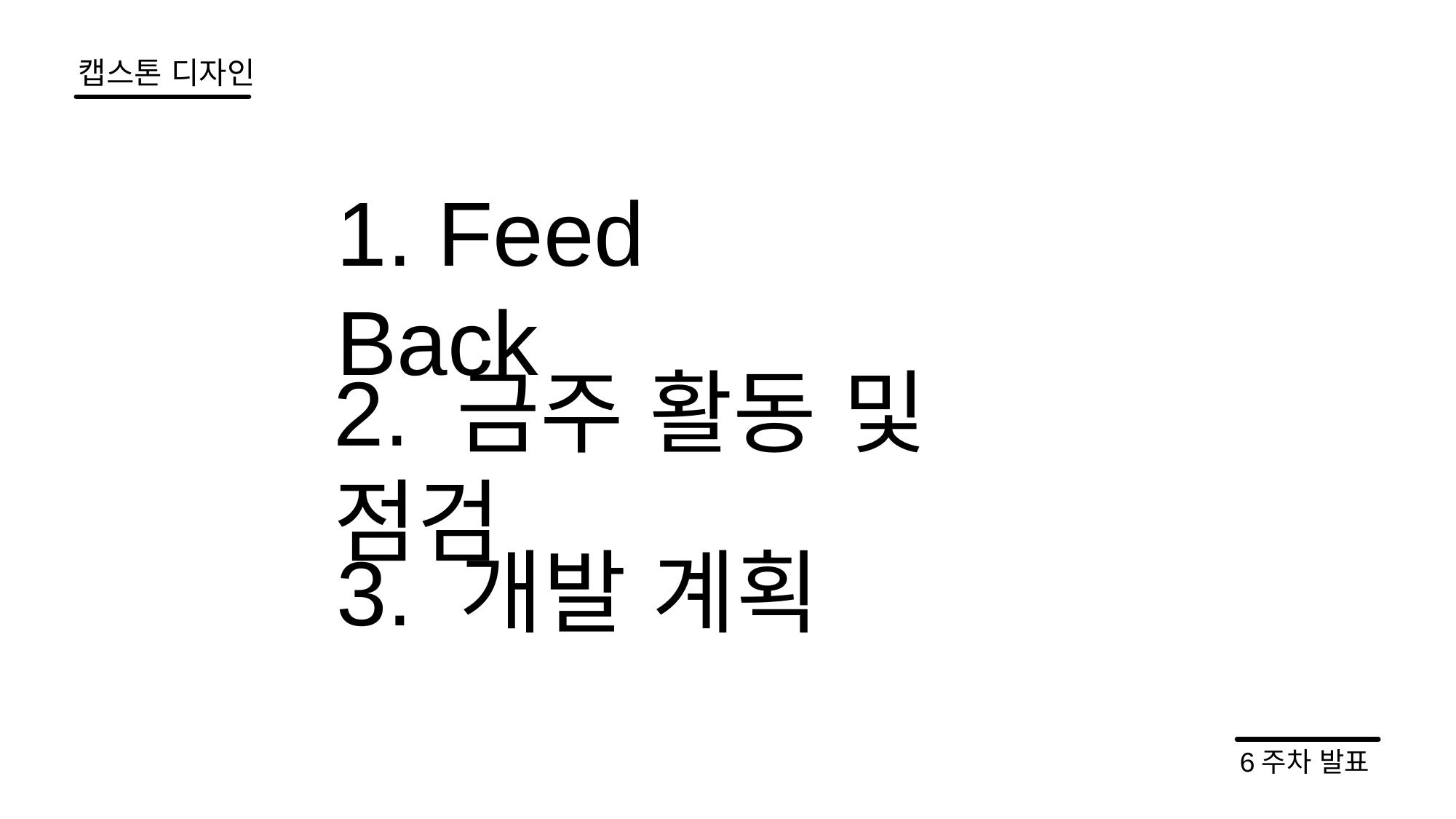

캡스톤 디자인
1. Feed Back
2. 금주 활동 및 점검
3. 개발 계획
6주차 발표